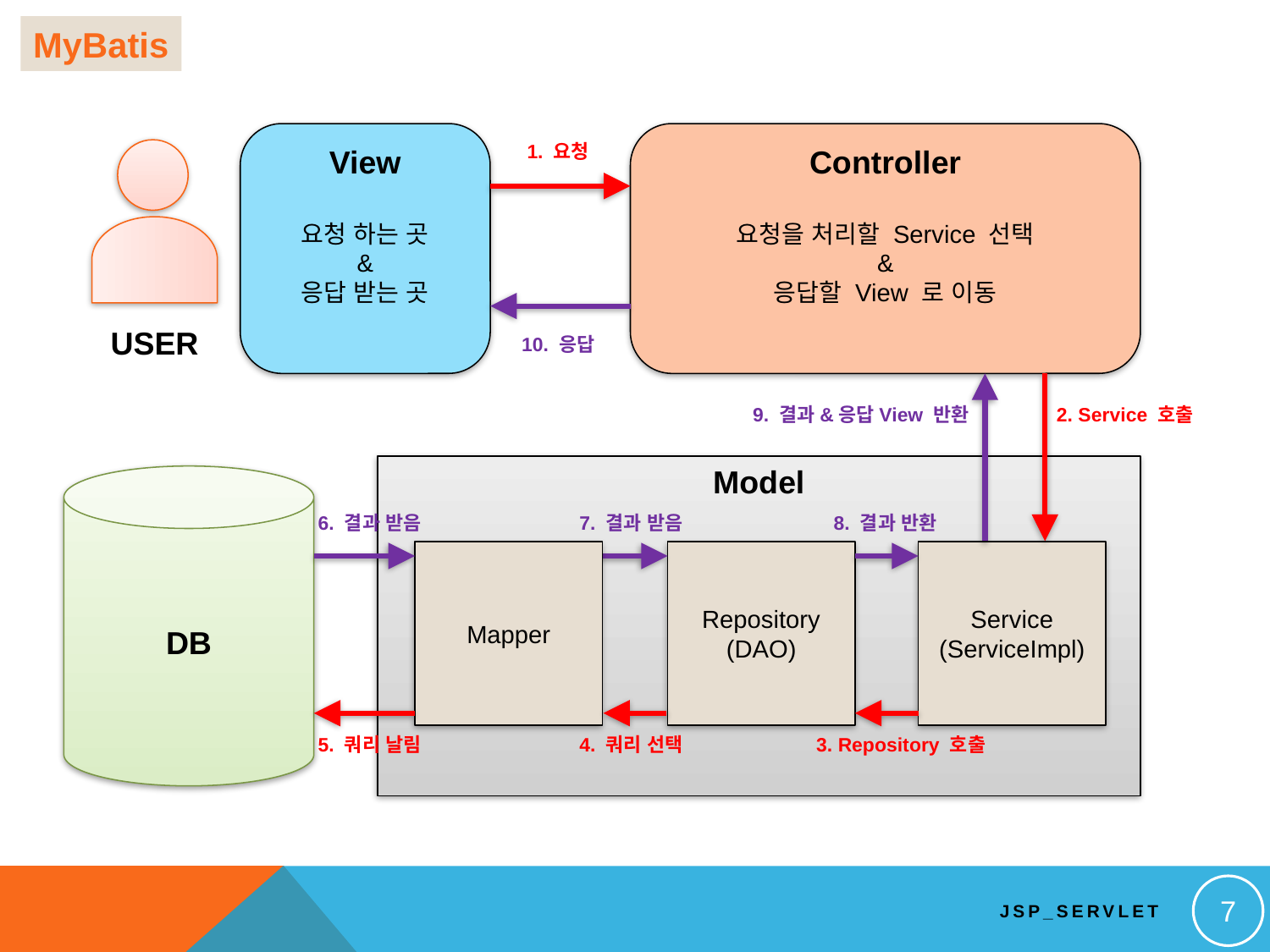

MyBatis
View

요청 하는 곳
&
응답 받는 곳
Controller

요청을 처리할 Service 선택
&
응답할 View 로 이동
1. 요청

USER
10. 응답
9. 결과&응답View 반환
2. Service 호출
Model
DB
6. 결과 받음
7. 결과 받음
8. 결과 반환
Mapper
Repository
(DAO)
Service
(ServiceImpl)
5. 쿼리 날림
4. 쿼리 선택
3. Repository 호출
7
JSP_SERVLET